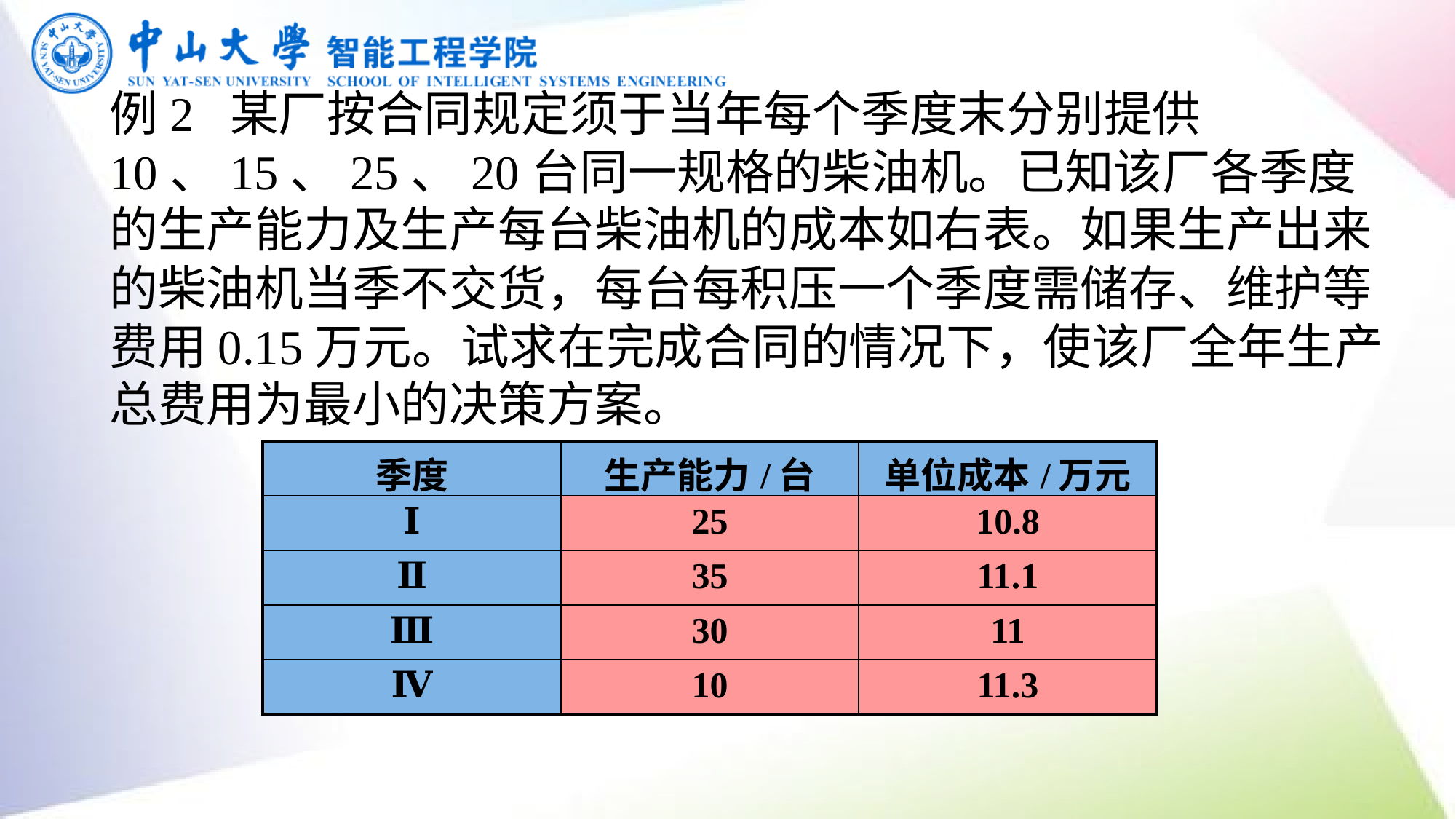

例2  某厂按合同规定须于当年每个季度末分别提供10、15、25、20台同一规格的柴油机。已知该厂各季度的生产能力及生产每台柴油机的成本如右表。如果生产出来的柴油机当季不交货，每台每积压一个季度需储存、维护等费用0.15万元。试求在完成合同的情况下，使该厂全年生产总费用为最小的决策方案。
| 季度 | 生产能力/台 | 单位成本/万元 |
| --- | --- | --- |
| Ⅰ | 25 | 10.8 |
| Ⅱ | 35 | 11.1 |
| Ⅲ | 30 | 11 |
| Ⅳ | 10 | 11.3 |